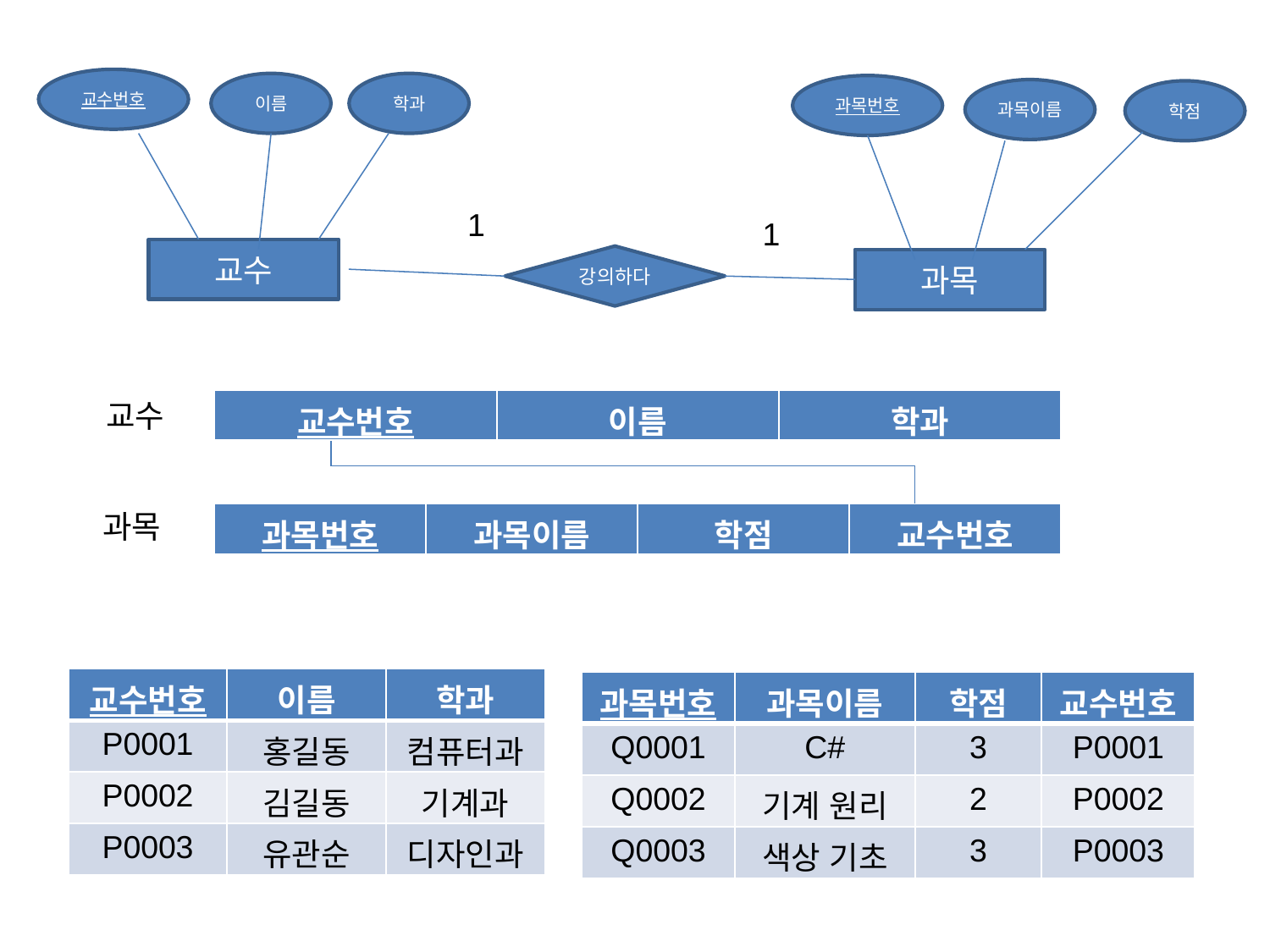

교수번호
이름
학과
과목번호
과목이름
학점
1
1
교수
강의하다
과목
교수
| 교수번호 | 이름 | 학과 |
| --- | --- | --- |
과목
| 과목번호 | 과목이름 | 학점 | 교수번호 |
| --- | --- | --- | --- |
| 교수번호 | 이름 | 학과 |
| --- | --- | --- |
| P0001 | 홍길동 | 컴퓨터과 |
| P0002 | 김길동 | 기계과 |
| P0003 | 유관순 | 디자인과 |
| 과목번호 | 과목이름 | 학점 | 교수번호 |
| --- | --- | --- | --- |
| Q0001 | C# | 3 | P0001 |
| Q0002 | 기계 원리 | 2 | P0002 |
| Q0003 | 색상 기초 | 3 | P0003 |